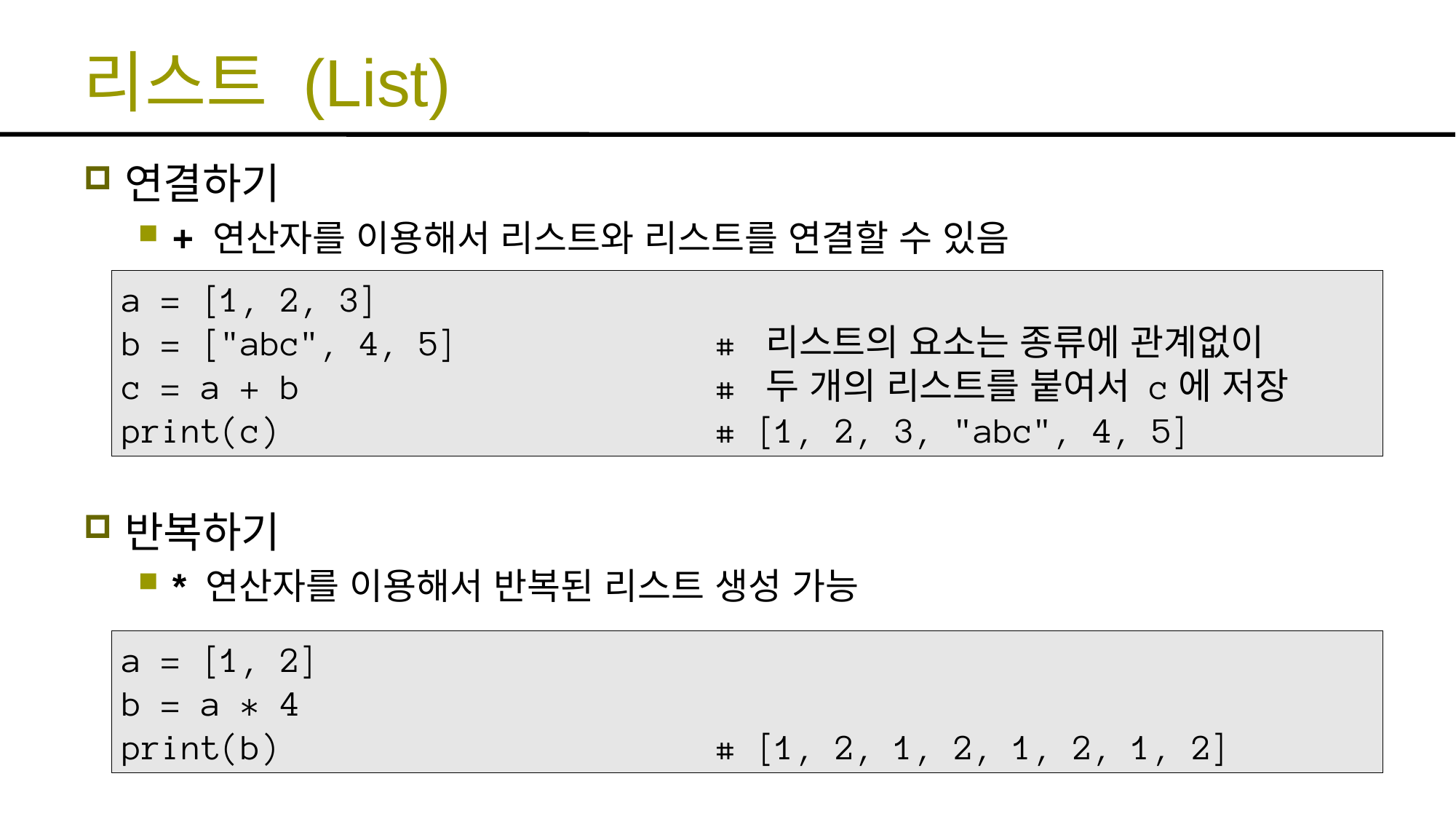

# 리스트 (List)
연결하기
+ 연산자를 이용해서 리스트와 리스트를 연결할 수 있음

반복하기
* 연산자를 이용해서 반복된 리스트 생성 가능

a = [1, 2, 3]
b = ["abc", 4, 5]             # 리스트의 요소는 종류에 관계없이
c = a + b                     # 두 개의 리스트를 붙여서 c에 저장
print(c)                      # [1, 2, 3, "abc", 4, 5]
a = [1, 2]
b = a * 4
print(b)                      # [1, 2, 1, 2, 1, 2, 1, 2]